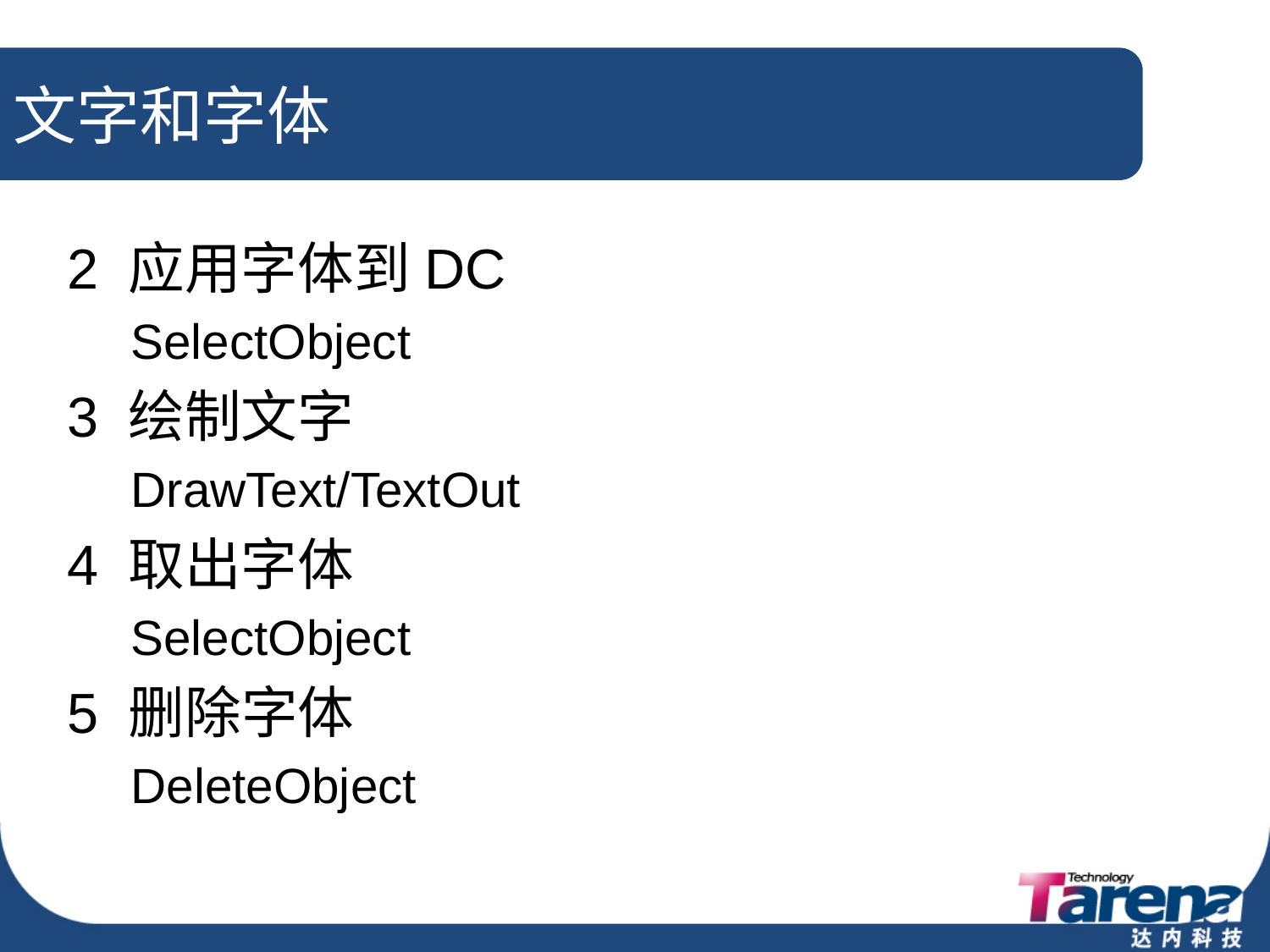

# 文字和字体
2 应用字体到DC
SelectObject
3 绘制文字
DrawText/TextOut
4 取出字体
SelectObject
5 删除字体
DeleteObject